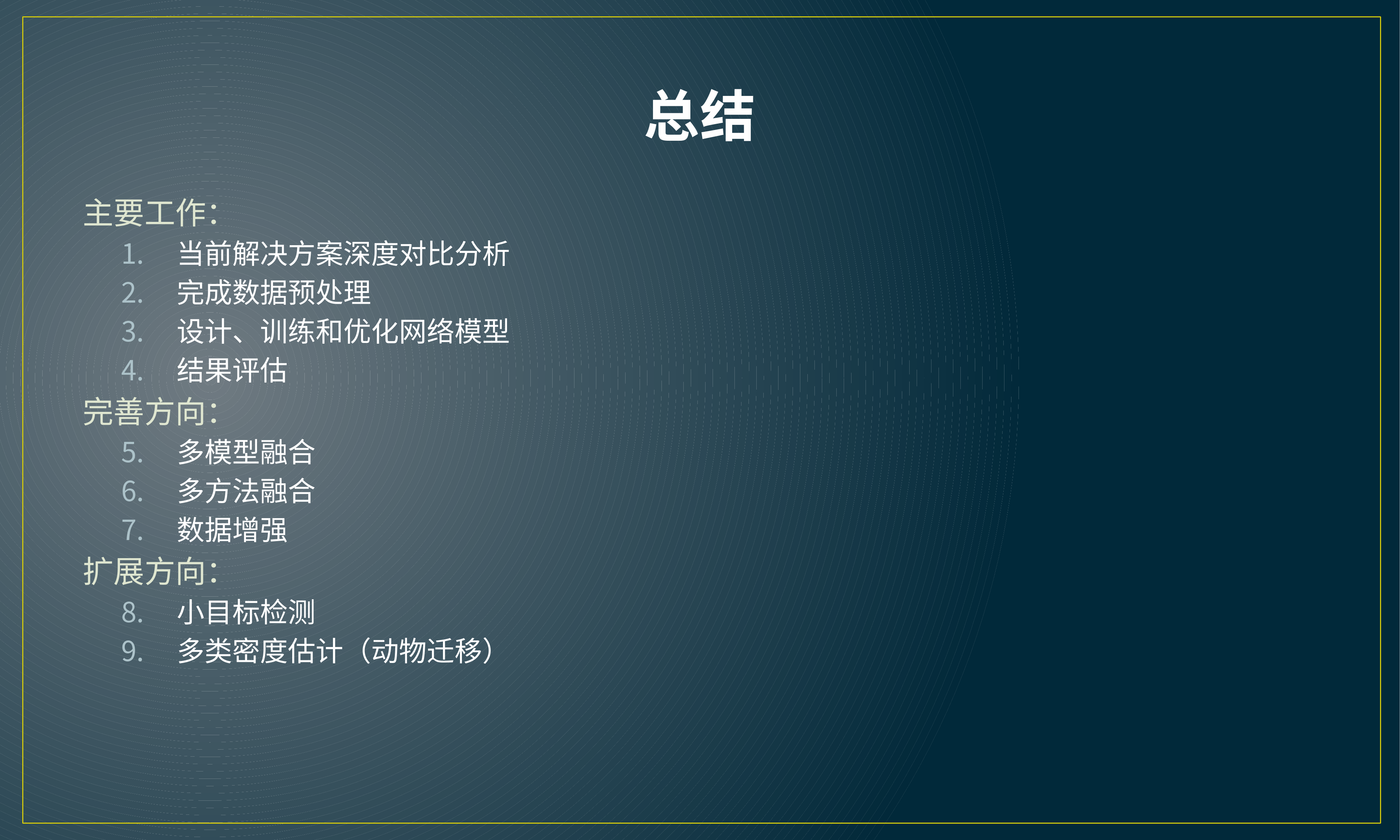

# 总结
主要工作：
当前解决方案深度对比分析
完成数据预处理
设计、训练和优化网络模型
结果评估
完善方向：
多模型融合
多方法融合
数据增强
扩展方向：
小目标检测
多类密度估计（动物迁移）